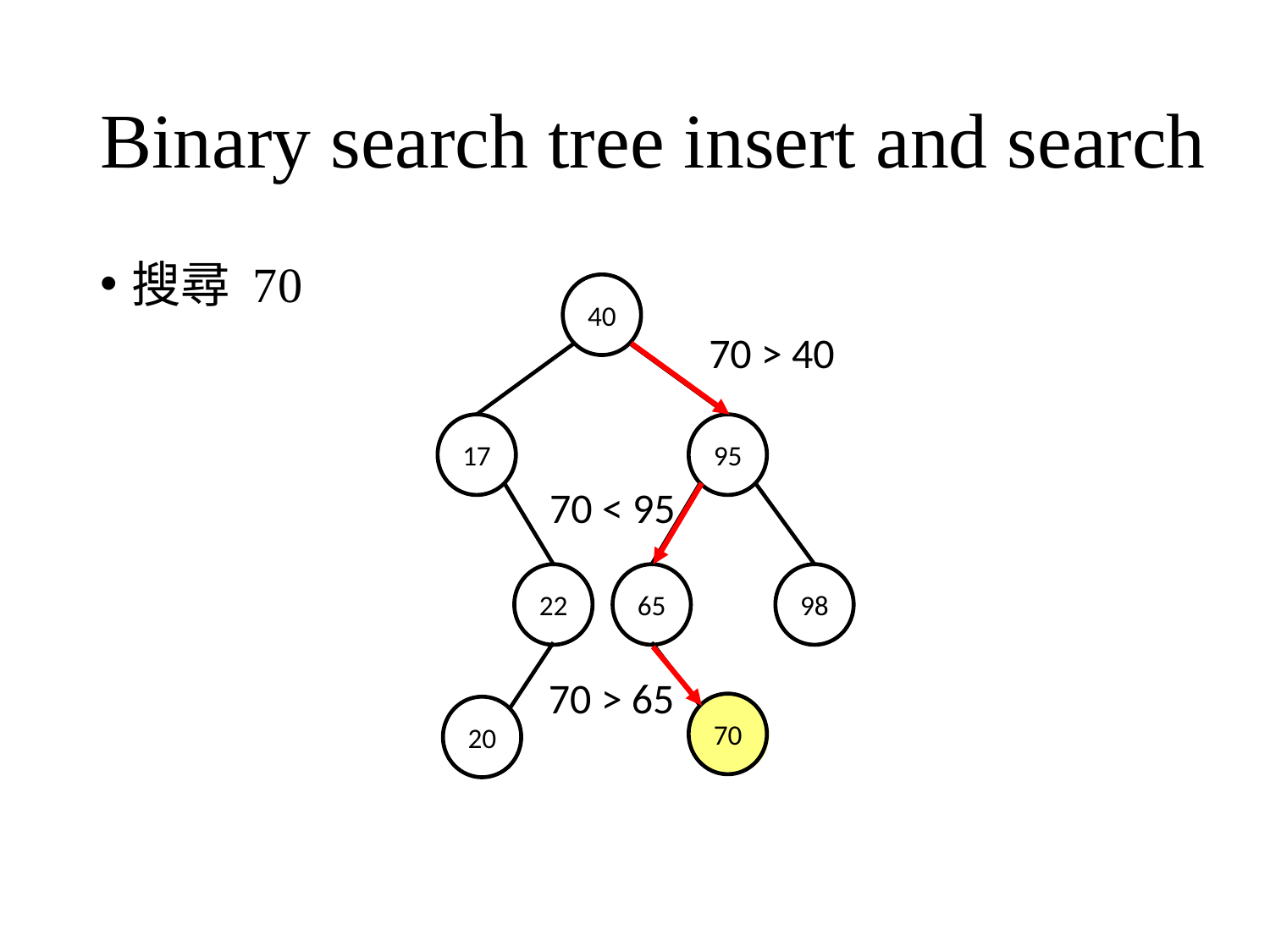

# Binary search tree insert and search
搜尋 70
40
70 > 40
17
95
70 < 95
22
65
98
70 > 65
70

20